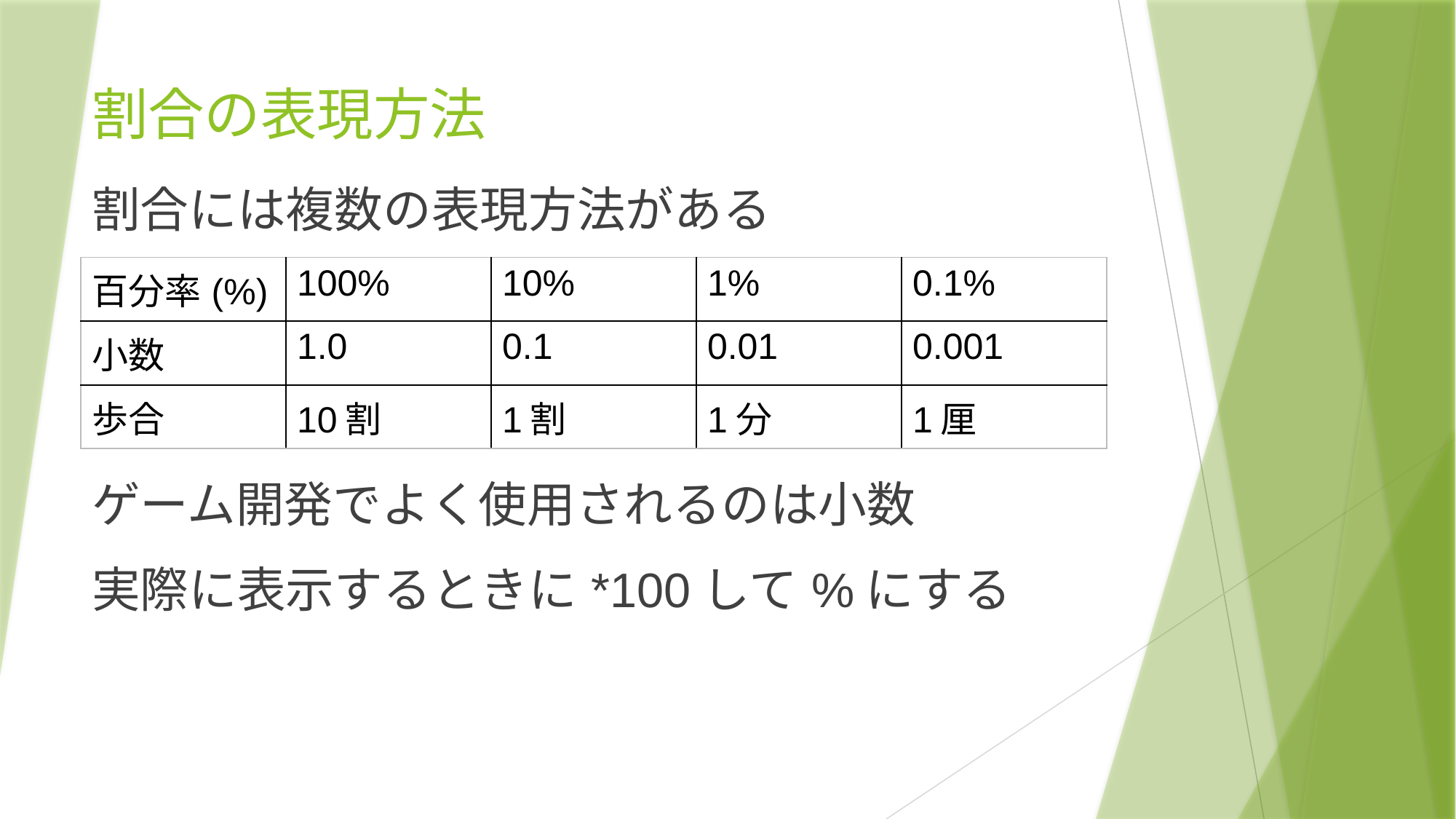

# 割合の表現方法
割合には複数の表現方法がある

ゲーム開発でよく使用されるのは小数
実際に表示するときに*100して%にする
| 百分率(%) | 100% | 10% | 1% | 0.1% |
| --- | --- | --- | --- | --- |
| 小数 | 1.0 | 0.1 | 0.01 | 0.001 |
| 歩合 | 10割 | 1割 | 1分 | 1厘 |